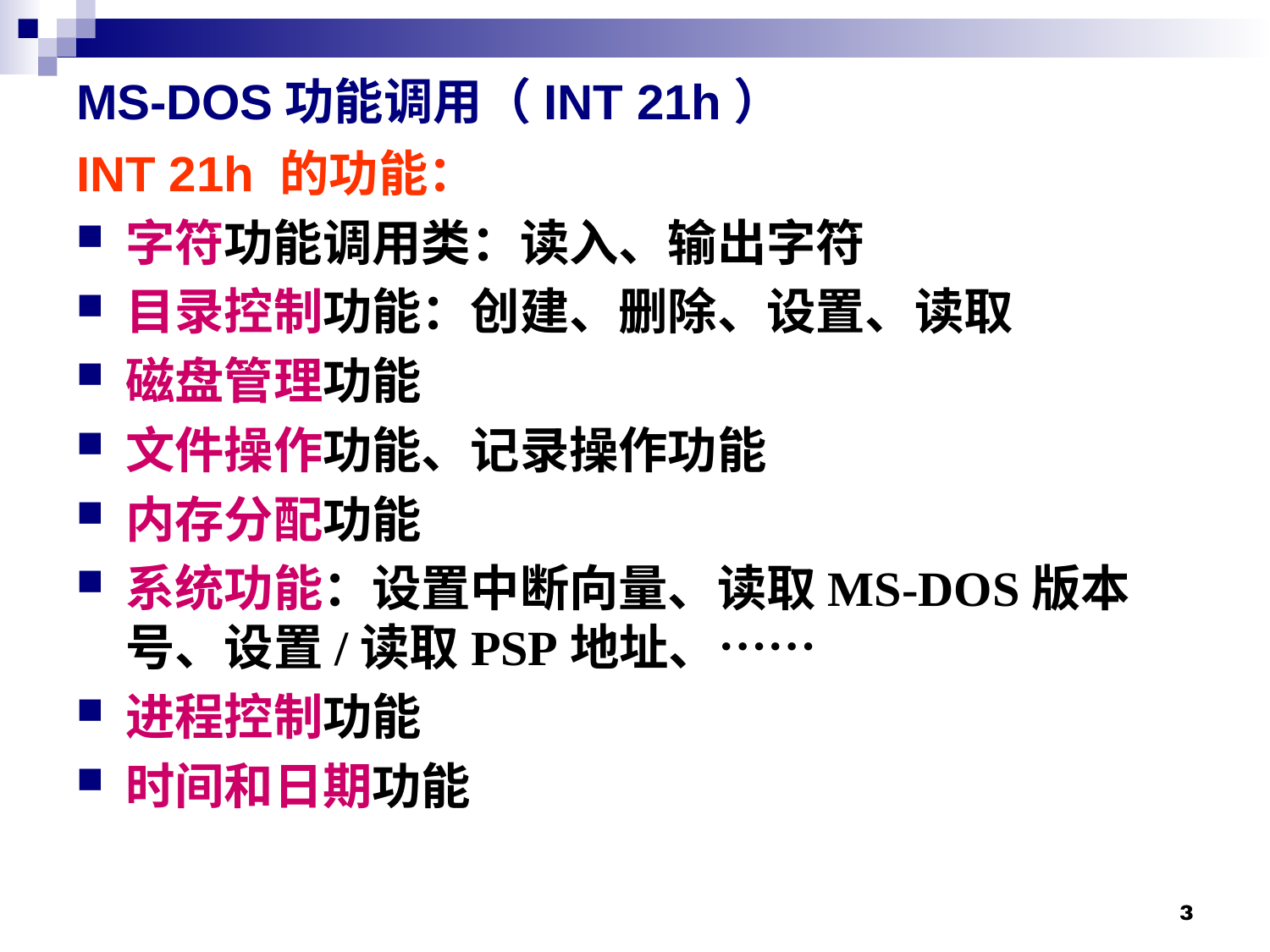

# MS-DOS功能调用（INT 21h）
INT 21h 的功能：
字符功能调用类：读入、输出字符
目录控制功能：创建、删除、设置、读取
磁盘管理功能
文件操作功能、记录操作功能
内存分配功能
系统功能：设置中断向量、读取MS-DOS版本号、设置/读取PSP地址、……
进程控制功能
时间和日期功能
3